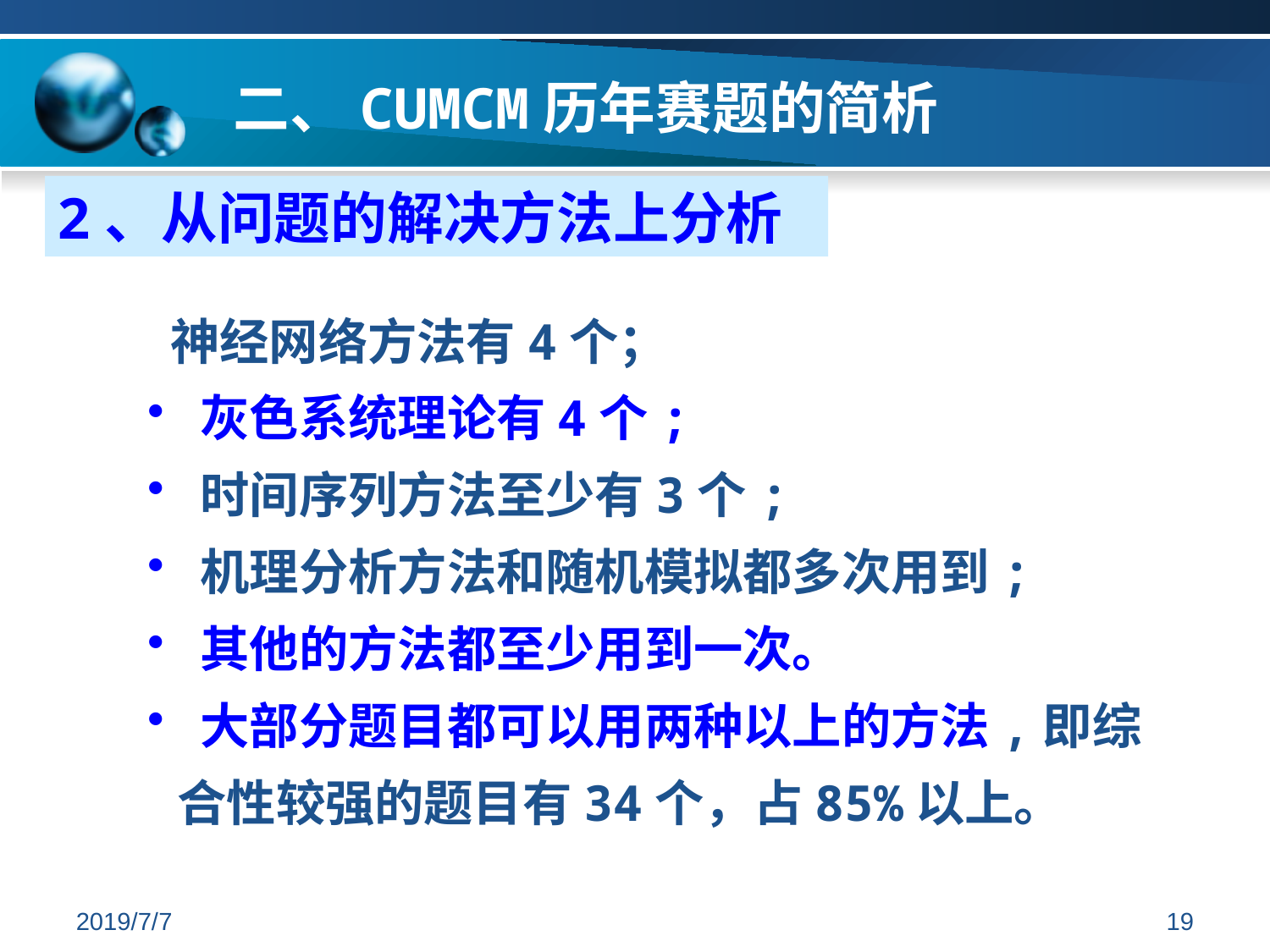

二、CUMCM历年赛题的简析
2、从问题的解决方法上分析
 神经网络方法有4个；
 灰色系统理论有4个;
 时间序列方法至少有3个;
 机理分析方法和随机模拟都多次用到;
 其他的方法都至少用到一次。
 大部分题目都可以用两种以上的方法,即综合性较强的题目有34个，占85%以上。
2019/7/7
19